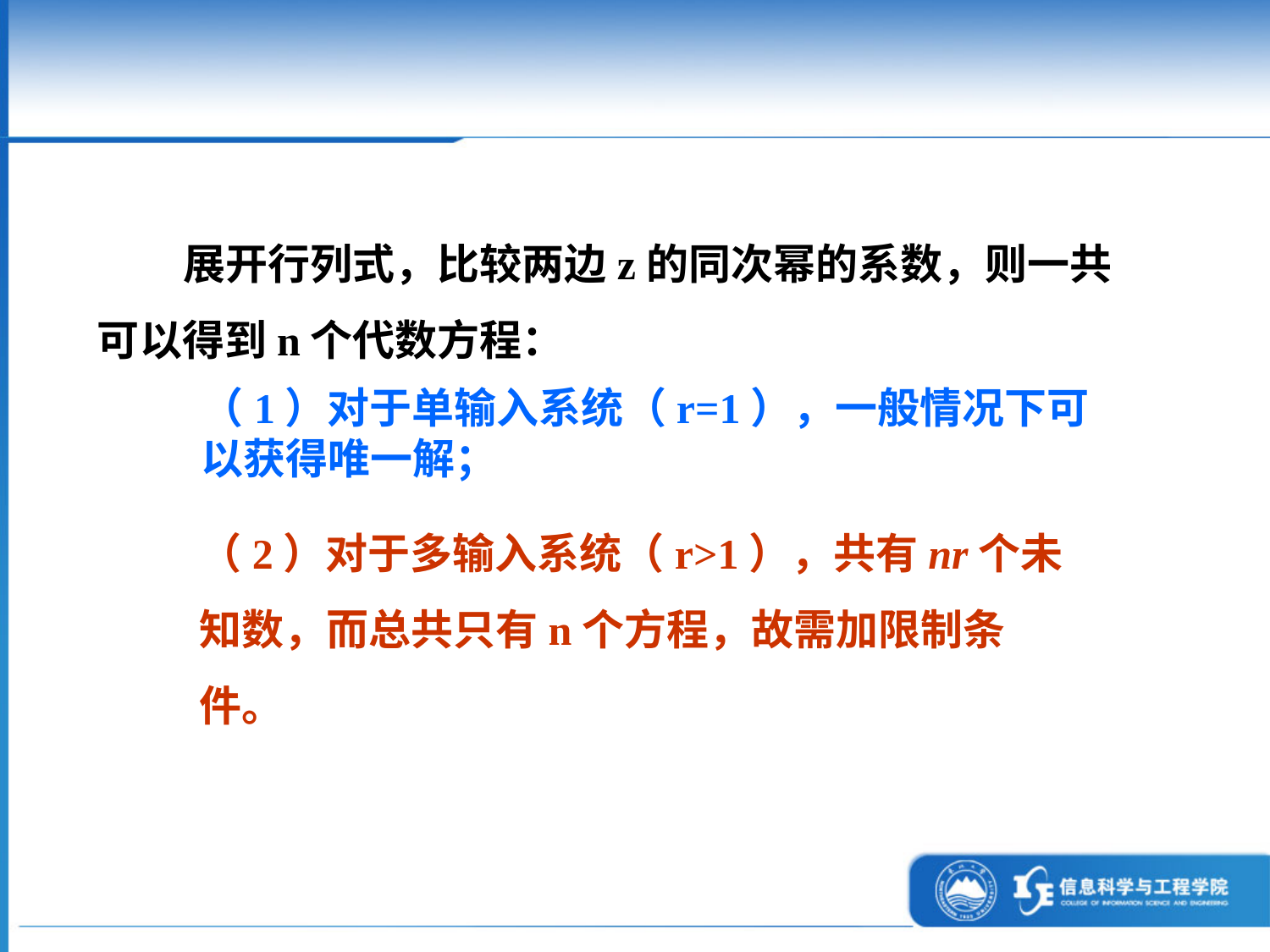

展开行列式，比较两边z的同次幂的系数，则一共可以得到n个代数方程：
（1）对于单输入系统（r=1），一般情况下可以获得唯一解；
（2）对于多输入系统（r>1），共有nr个未知数，而总共只有n个方程，故需加限制条件。